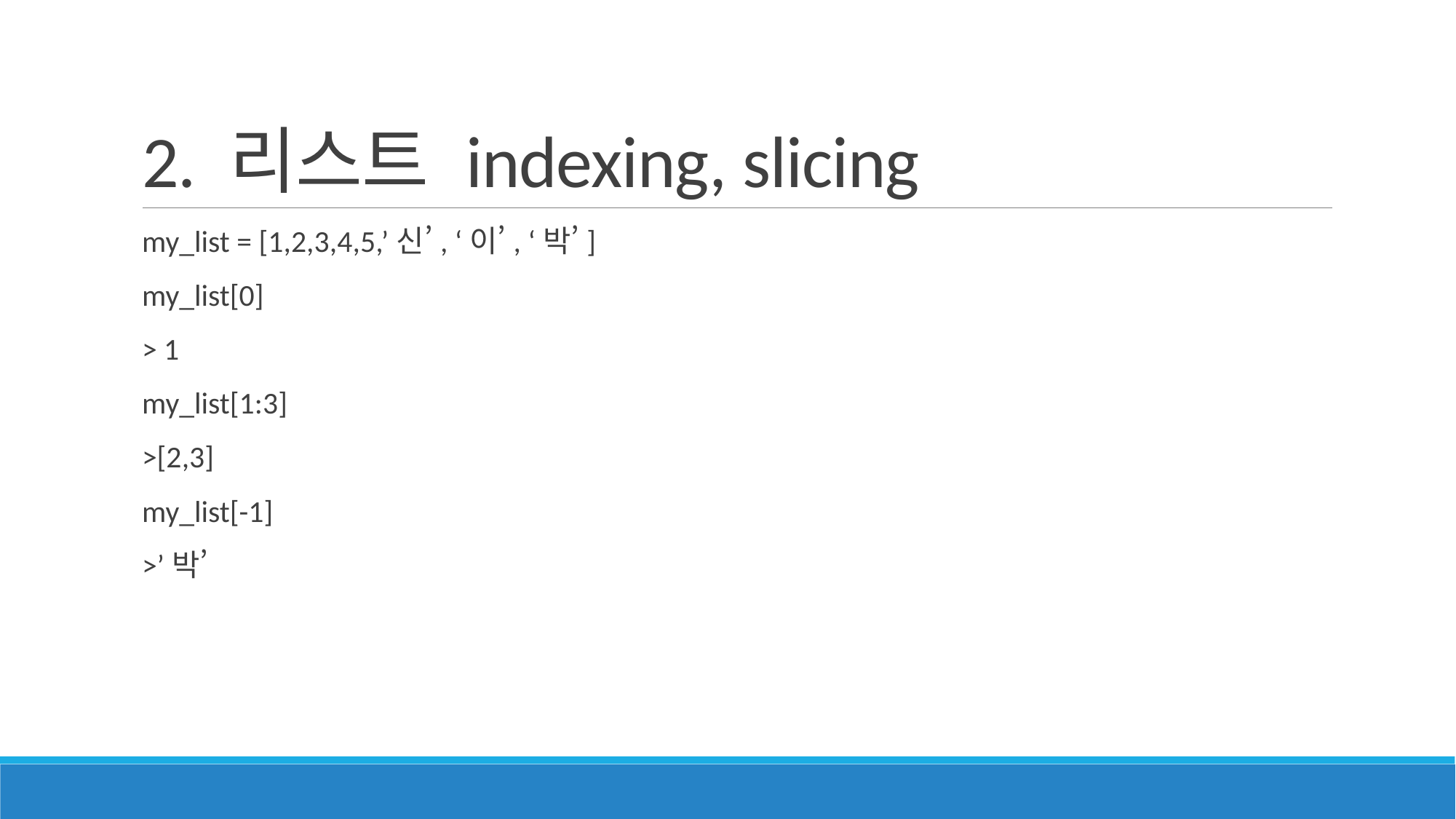

# 2. 리스트 indexing, slicing
my_list = [1,2,3,4,5,’신’, ‘이’, ‘박’]
my_list[0]
> 1
my_list[1:3]
>[2,3]
my_list[-1]
>’박’